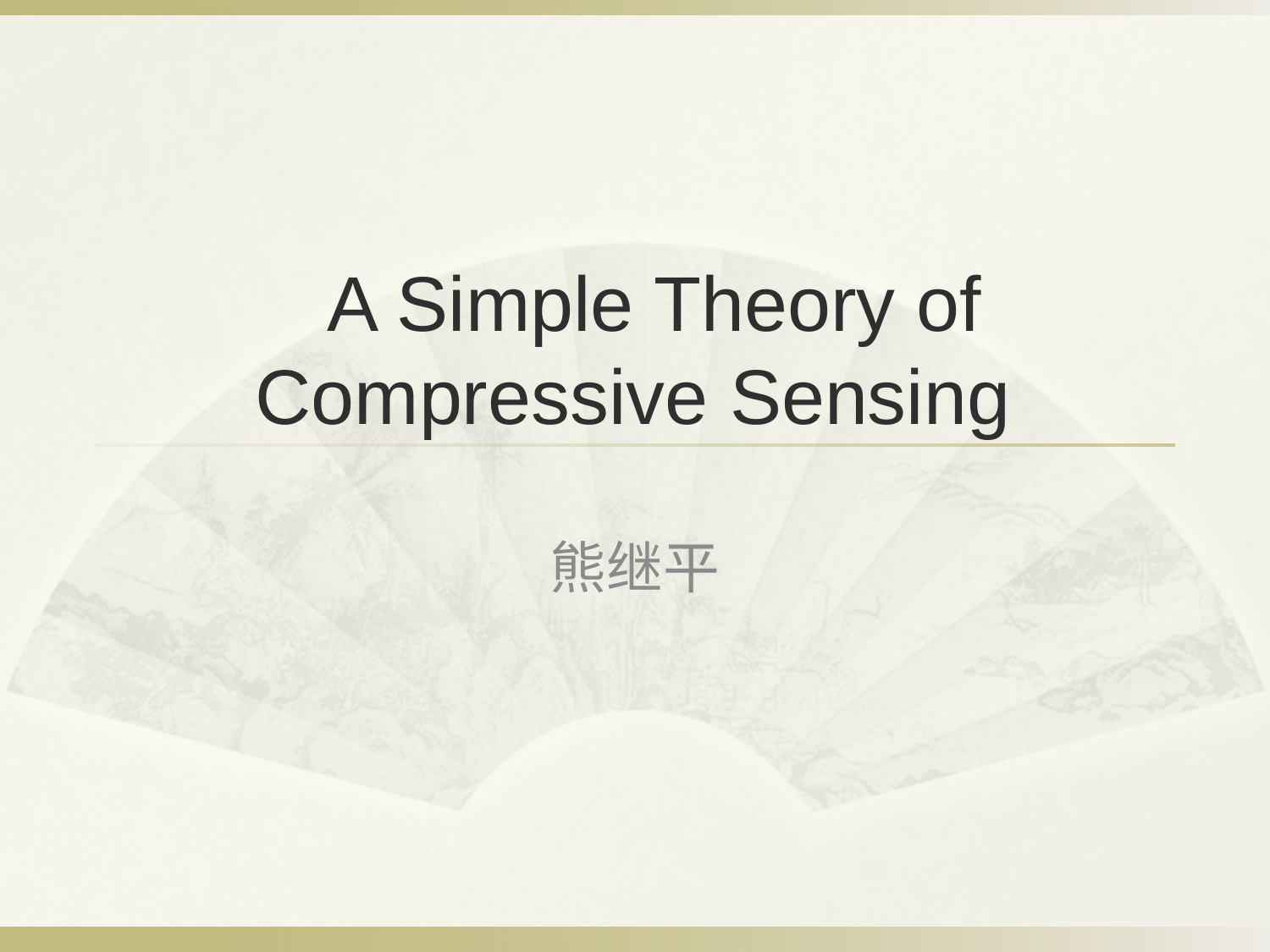

# A Simple Theory of Compressive Sensing

熊继平